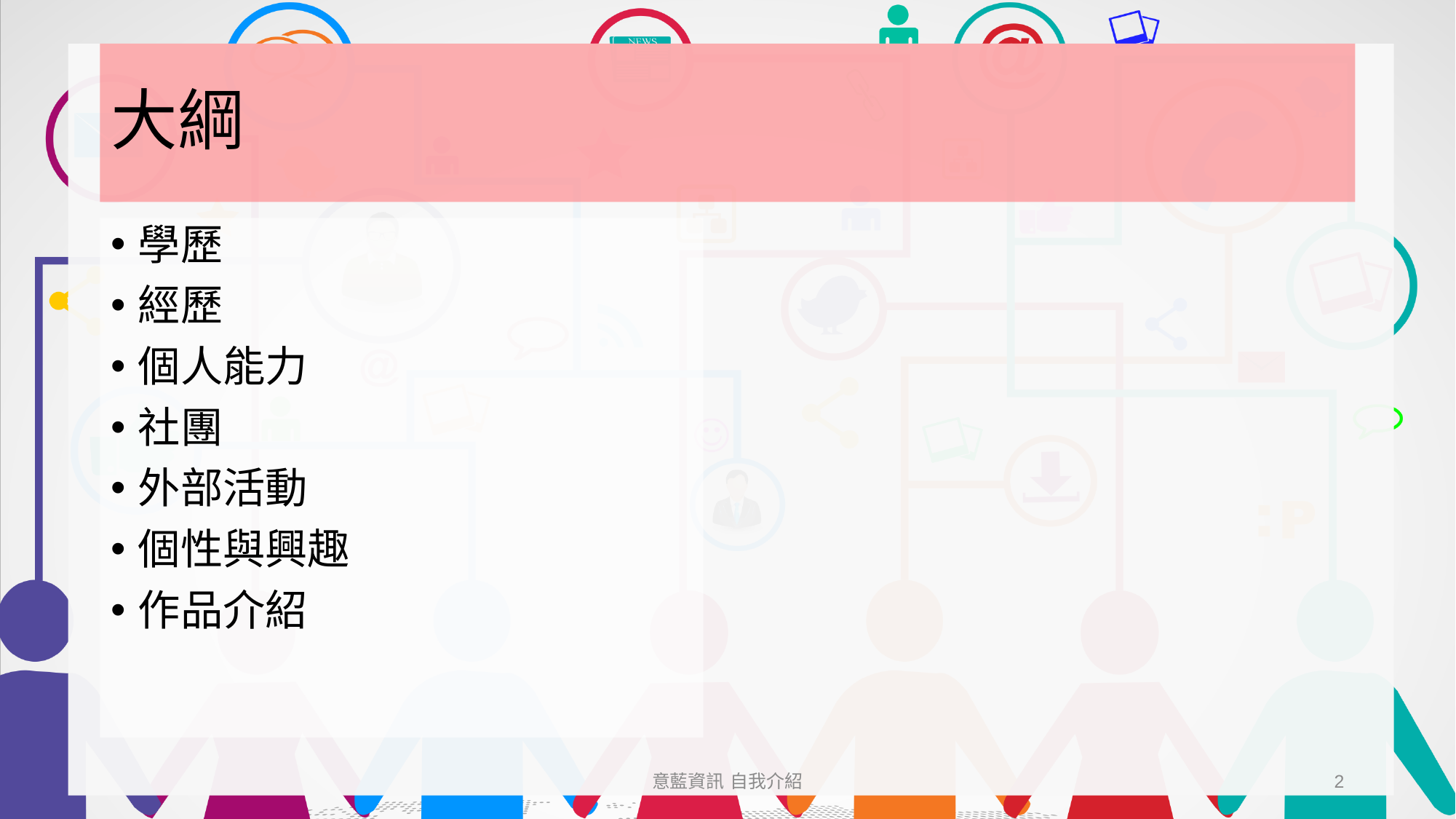

# 大綱
學歷
經歷
個人能力
社團
外部活動
個性與興趣
作品介紹

意藍資訊 自我介紹
2